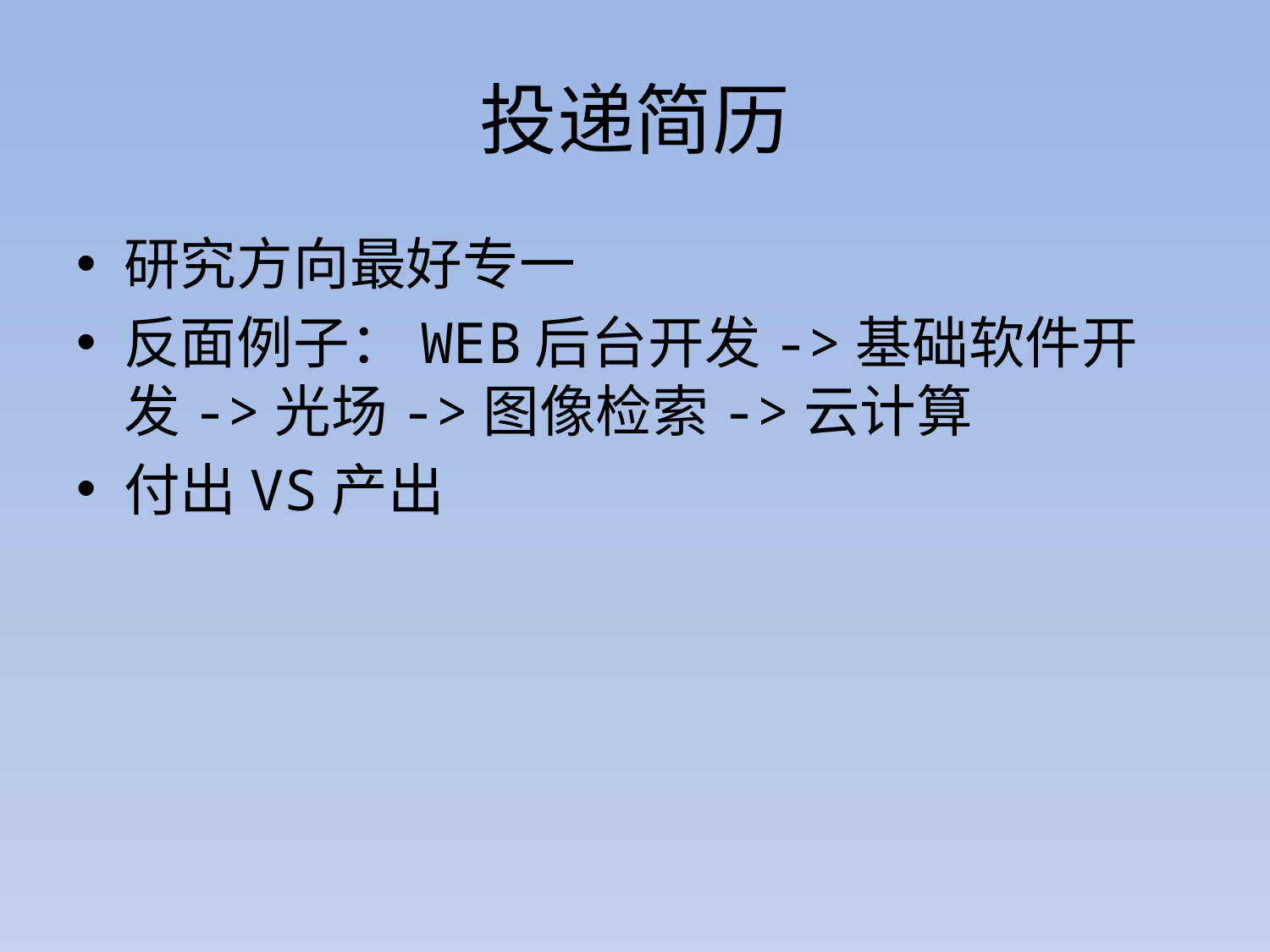

# 投递简历
研究方向最好专一
反面例子：WEB后台开发->基础软件开发->光场->图像检索->云计算
付出VS产出